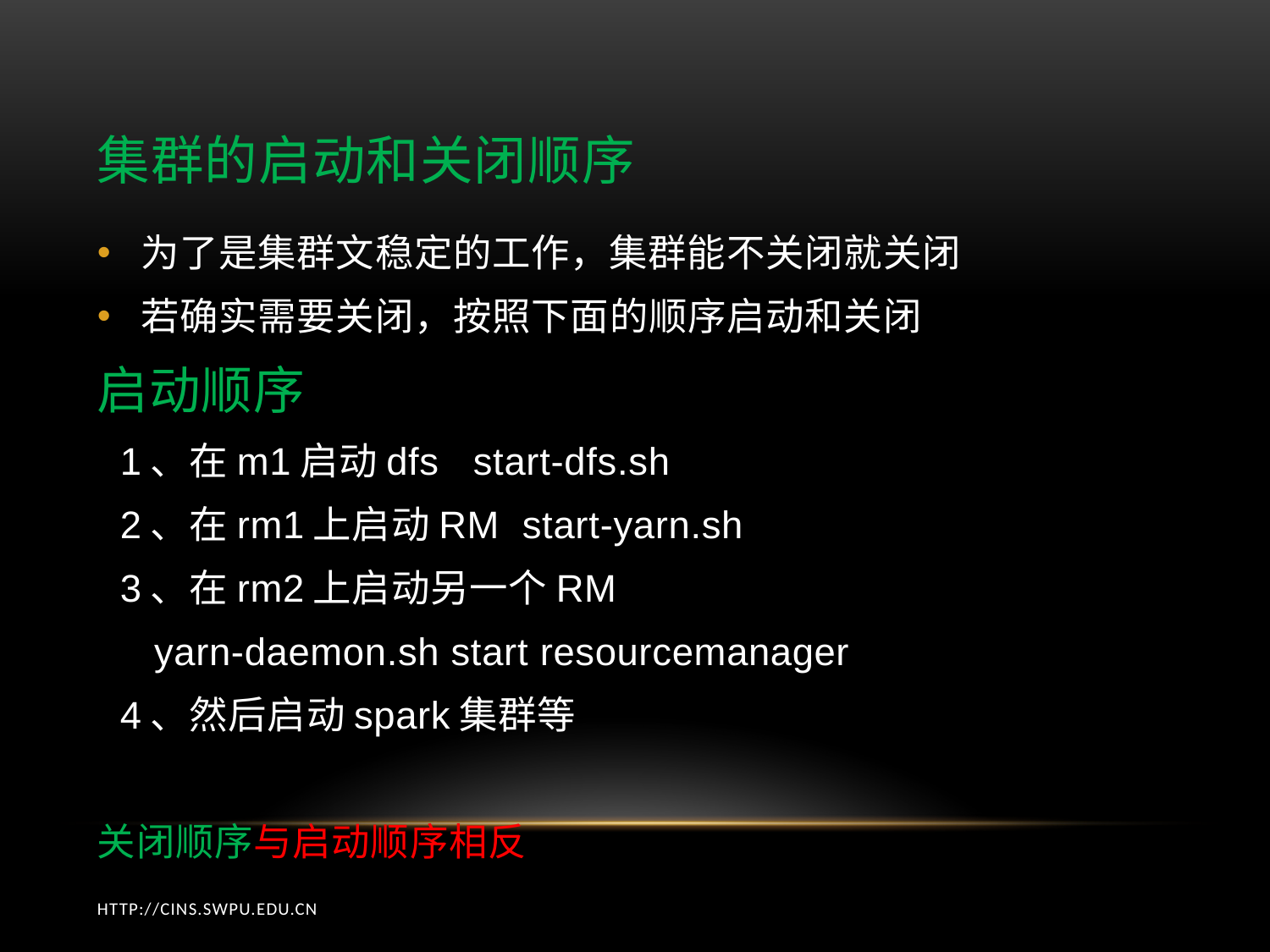

# 集群的启动和关闭顺序
为了是集群文稳定的工作，集群能不关闭就关闭
若确实需要关闭，按照下面的顺序启动和关闭
启动顺序
  1、在m1启动dfs   start-dfs.sh
  2、在rm1上启动RM  start-yarn.sh
  3、在rm2上启动另一个RM
     yarn-daemon.sh start resourcemanager
  4、然后启动spark集群等

关闭顺序与启动顺序相反
http://cins.swpu.edu.cn
19